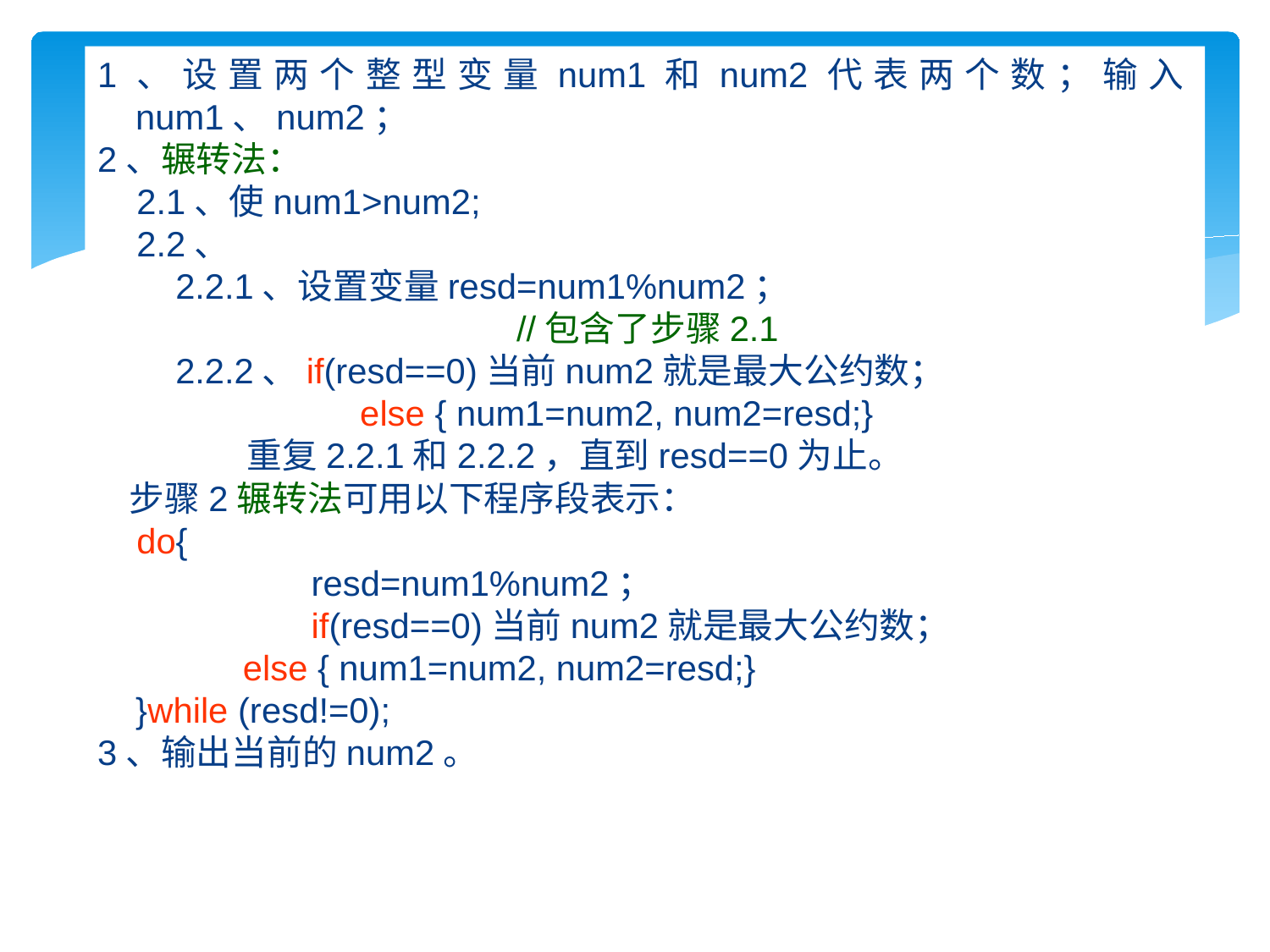

1、设置两个整型变量num1和num2代表两个数；输入num1、num2；
2、辗转法：
    2.1、使num1>num2;
    2.2、
        2.2.1、设置变量resd=num1%num2；
				//包含了步骤2.1
        2.2.2、if(resd==0)当前num2就是最大公约数；
		          else { num1=num2, num2=resd;}
                  重复2.2.1和2.2.2，直到resd==0为止。
   步骤2辗转法可用以下程序段表示：
    do{
		     resd=num1%num2；
 		     if(resd==0)当前num2就是最大公约数；
	           else { num1=num2, num2=resd;}
	}while (resd!=0);
3、输出当前的num2。